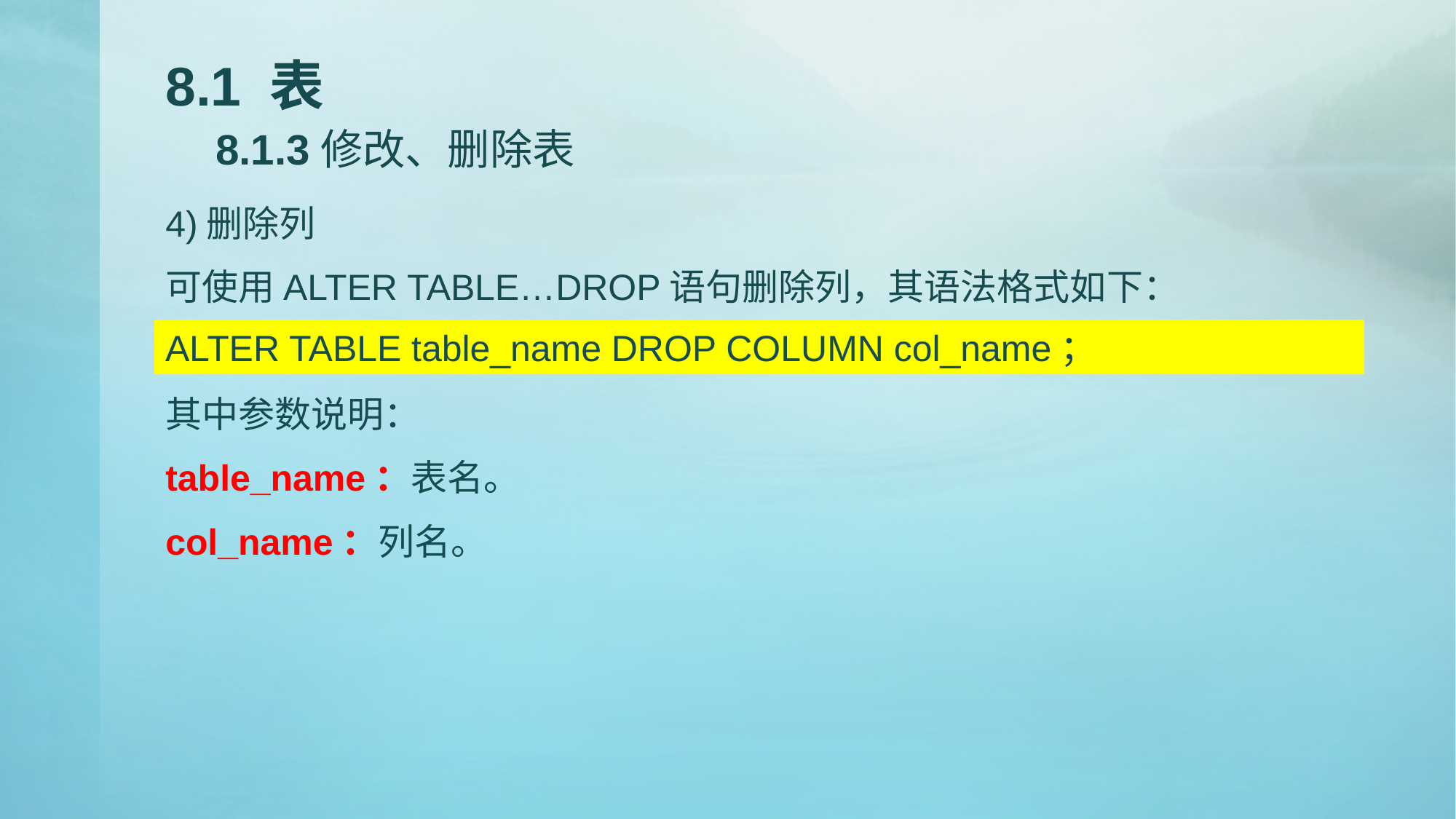

# 8.1 表 8.1.3修改、删除表
4)删除列
可使用ALTER TABLE…DROP语句删除列，其语法格式如下：

其中参数说明：
table_name：表名。
col_name：列名。

ALTER TABLE table_name DROP COLUMN col_name；